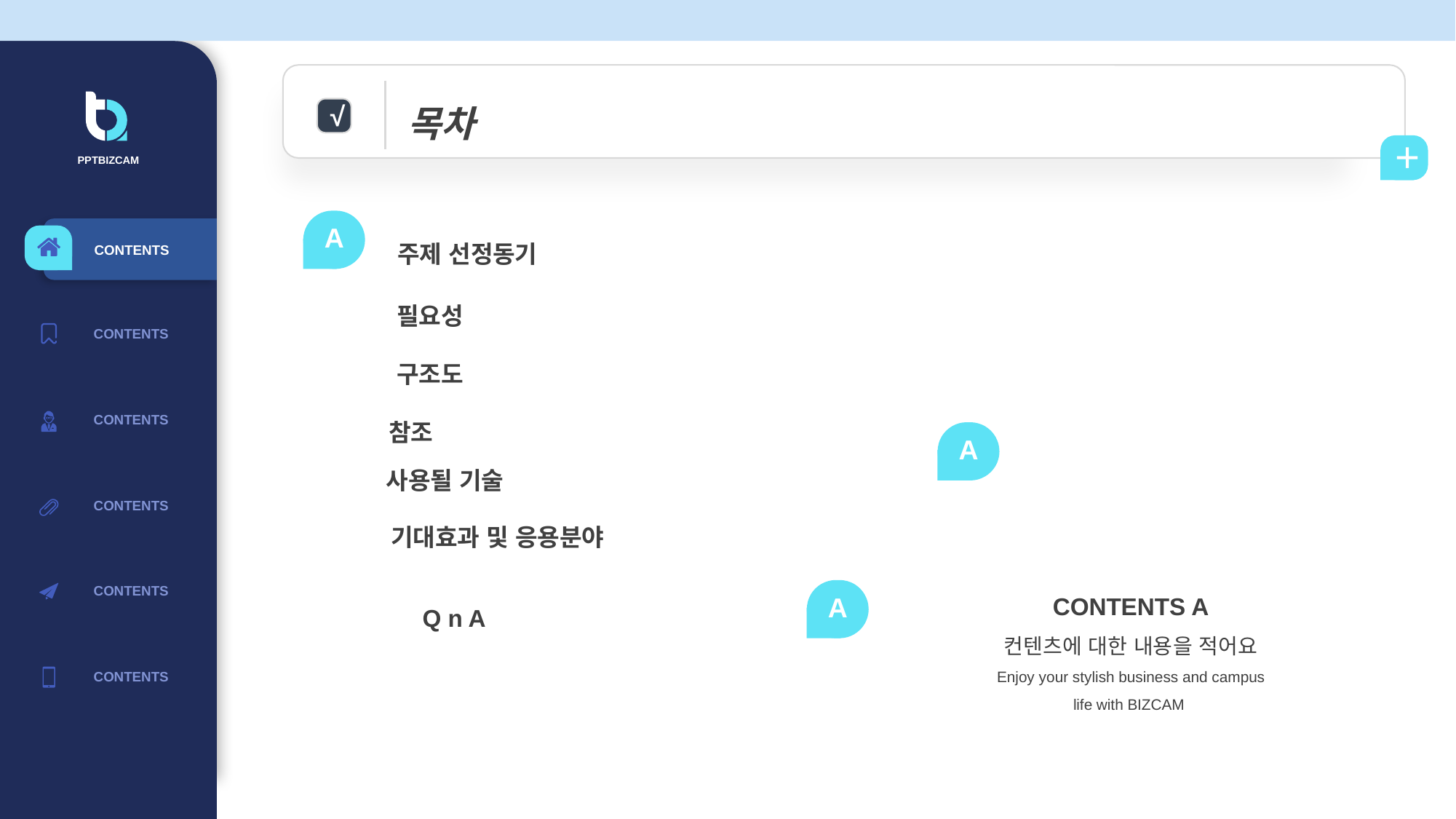

목차

√
+

PPTBIZCAM
| CONTENTS |
| --- |
| CONTENTS |
| CONTENTS |
| CONTENTS |
| CONTENTS |
| CONTENTS |
A

CONTENTS

주제 선정동기

필요성
구조도
참조
A

사용될 기술
기대효과 및 응용분야
CONTENTS A
컨텐츠에 대한 내용을 적어요
Enjoy your stylish business and campus life with BIZCAM
A

Q n A